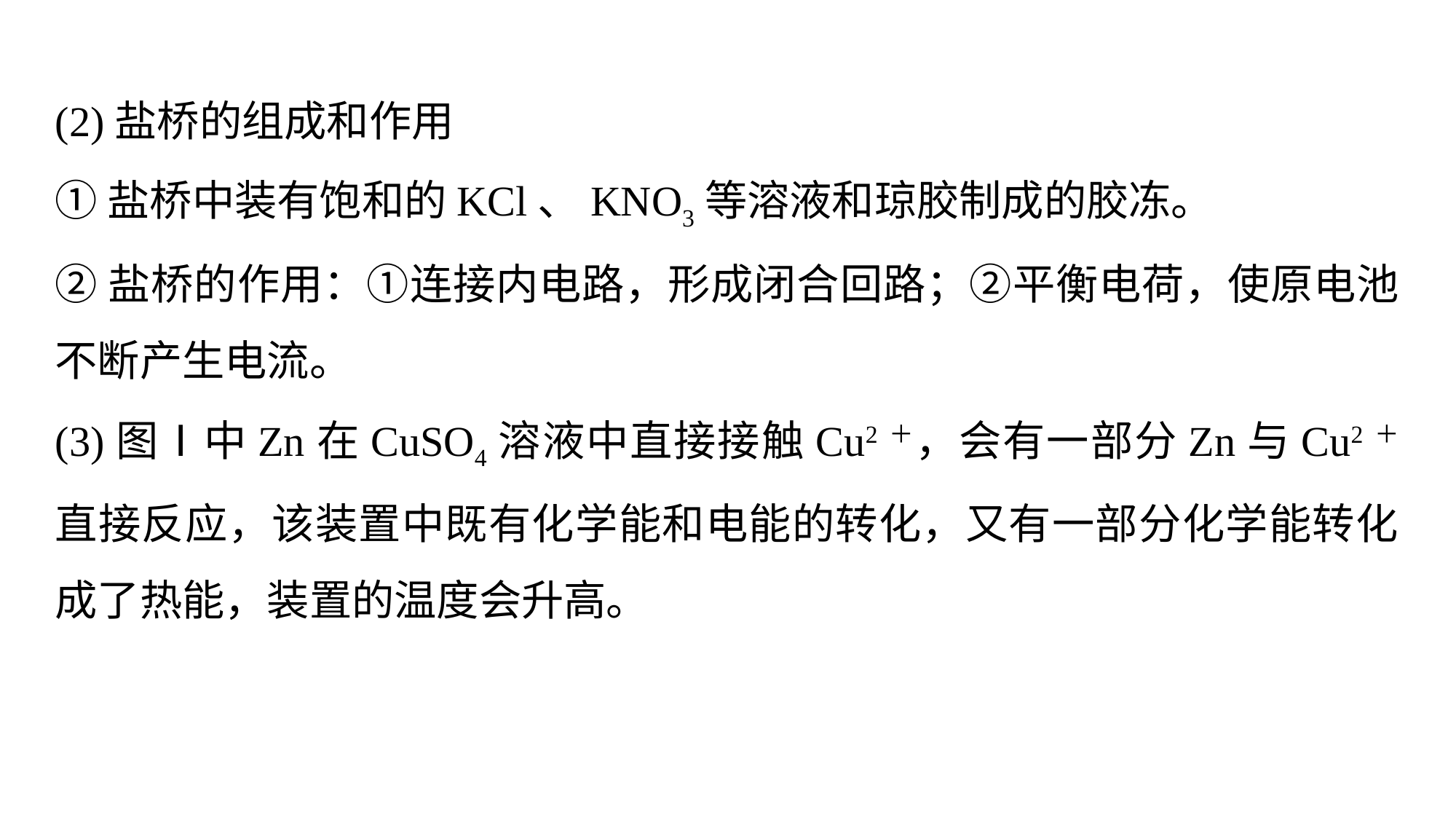

(2)盐桥的组成和作用
①盐桥中装有饱和的KCl、KNO3等溶液和琼胶制成的胶冻。
②盐桥的作用：①连接内电路，形成闭合回路；②平衡电荷，使原电池不断产生电流。
(3)图Ⅰ中Zn在CuSO4溶液中直接接触Cu2＋，会有一部分Zn与Cu2＋直接反应，该装置中既有化学能和电能的转化，又有一部分化学能转化成了热能，装置的温度会升高。